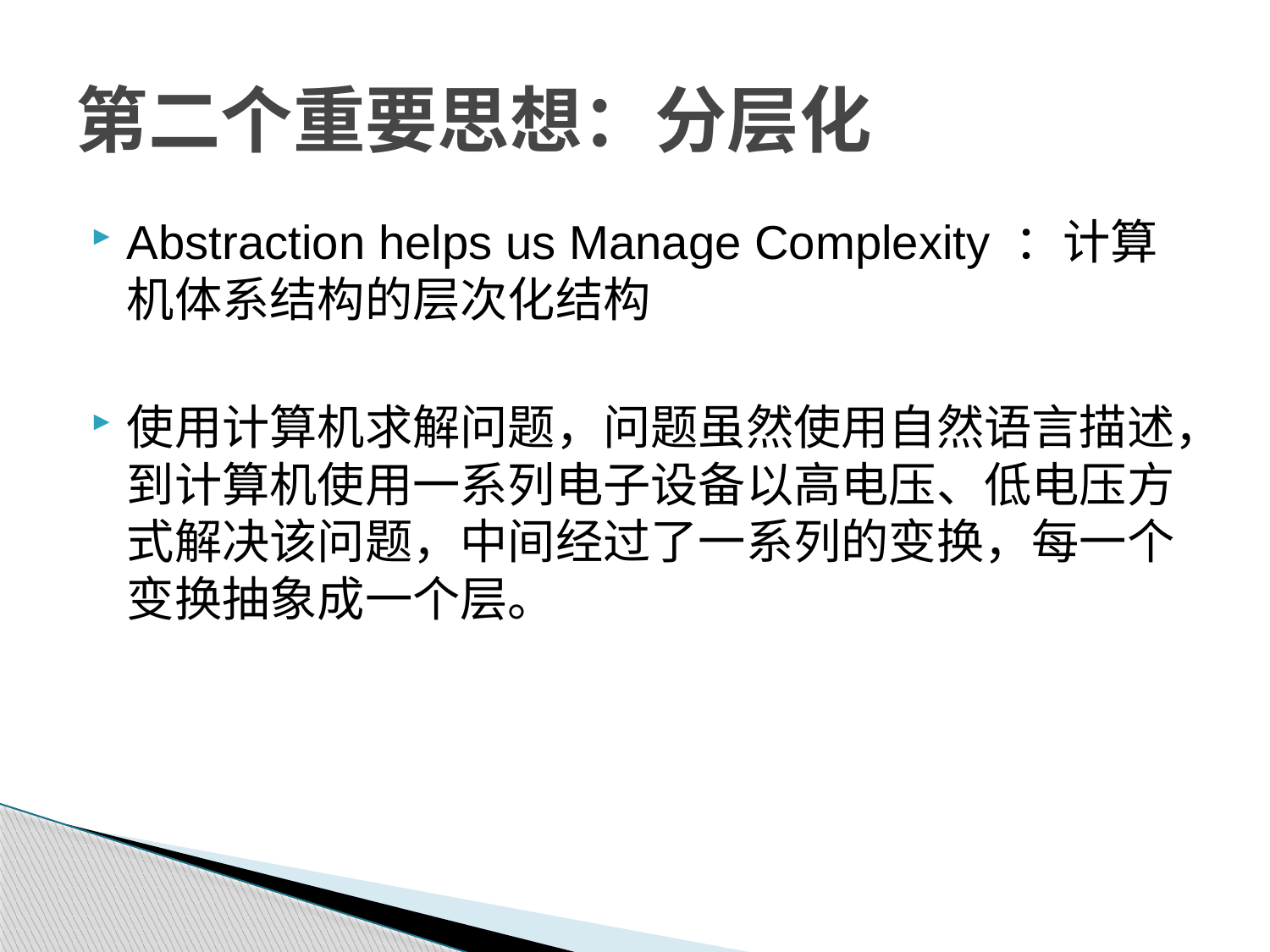

# 第二个重要思想：分层化
Abstraction helps us Manage Complexity ：计算机体系结构的层次化结构

使用计算机求解问题，问题虽然使用自然语言描述，到计算机使用一系列电子设备以高电压、低电压方式解决该问题，中间经过了一系列的变换，每一个变换抽象成一个层。

35